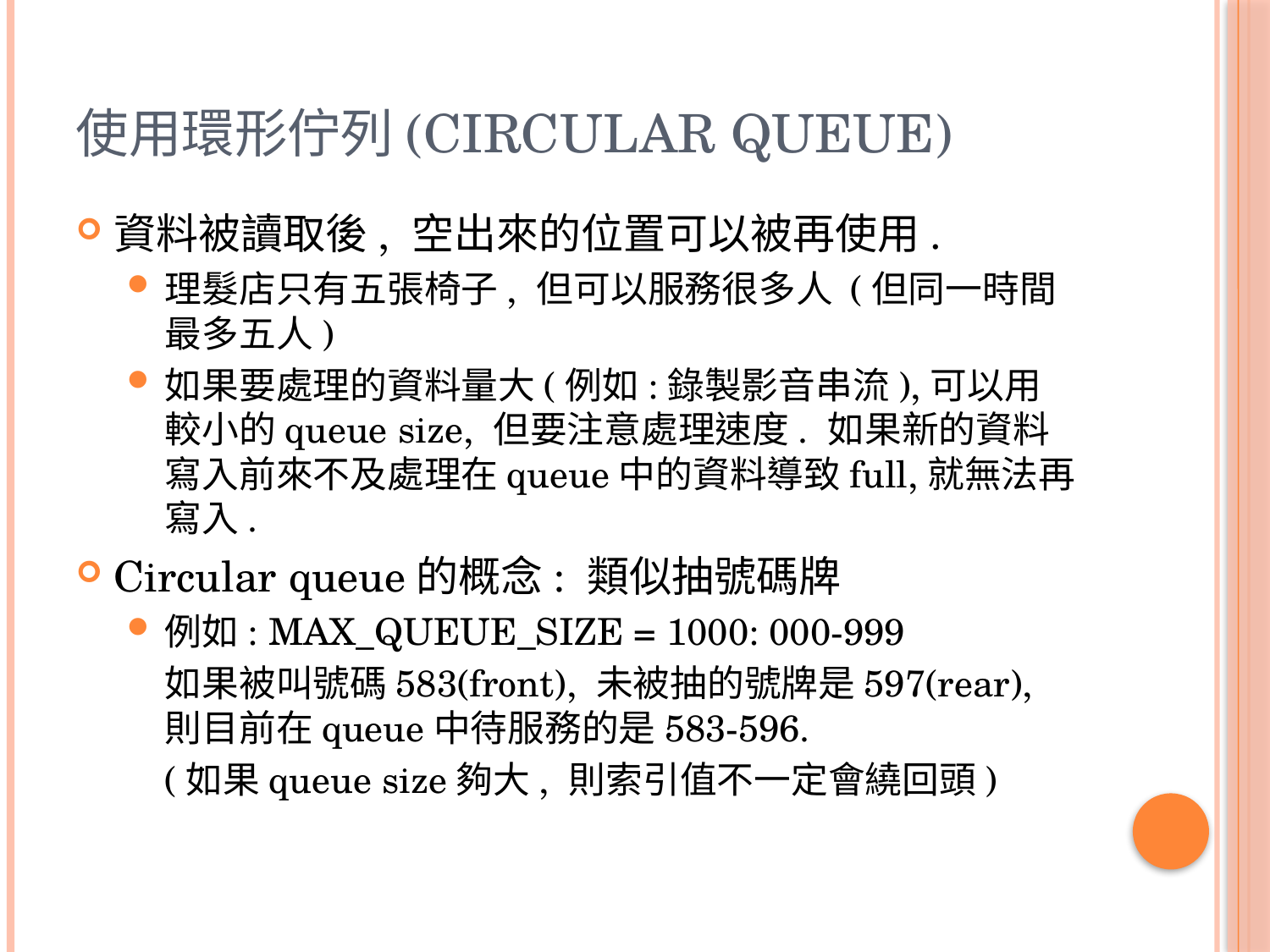

# 使用環形佇列(Circular Queue)
資料被讀取後, 空出來的位置可以被再使用.
理髮店只有五張椅子, 但可以服務很多人 (但同一時間最多五人)
如果要處理的資料量大(例如:錄製影音串流),可以用較小的queue size, 但要注意處理速度. 如果新的資料寫入前來不及處理在queue中的資料導致full,就無法再寫入.
Circular queue的概念: 類似抽號碼牌
例如: MAX_QUEUE_SIZE = 1000: 000-999
	如果被叫號碼583(front), 未被抽的號牌是597(rear), 則目前在queue中待服務的是583-596.
	(如果queue size夠大, 則索引值不一定會繞回頭)